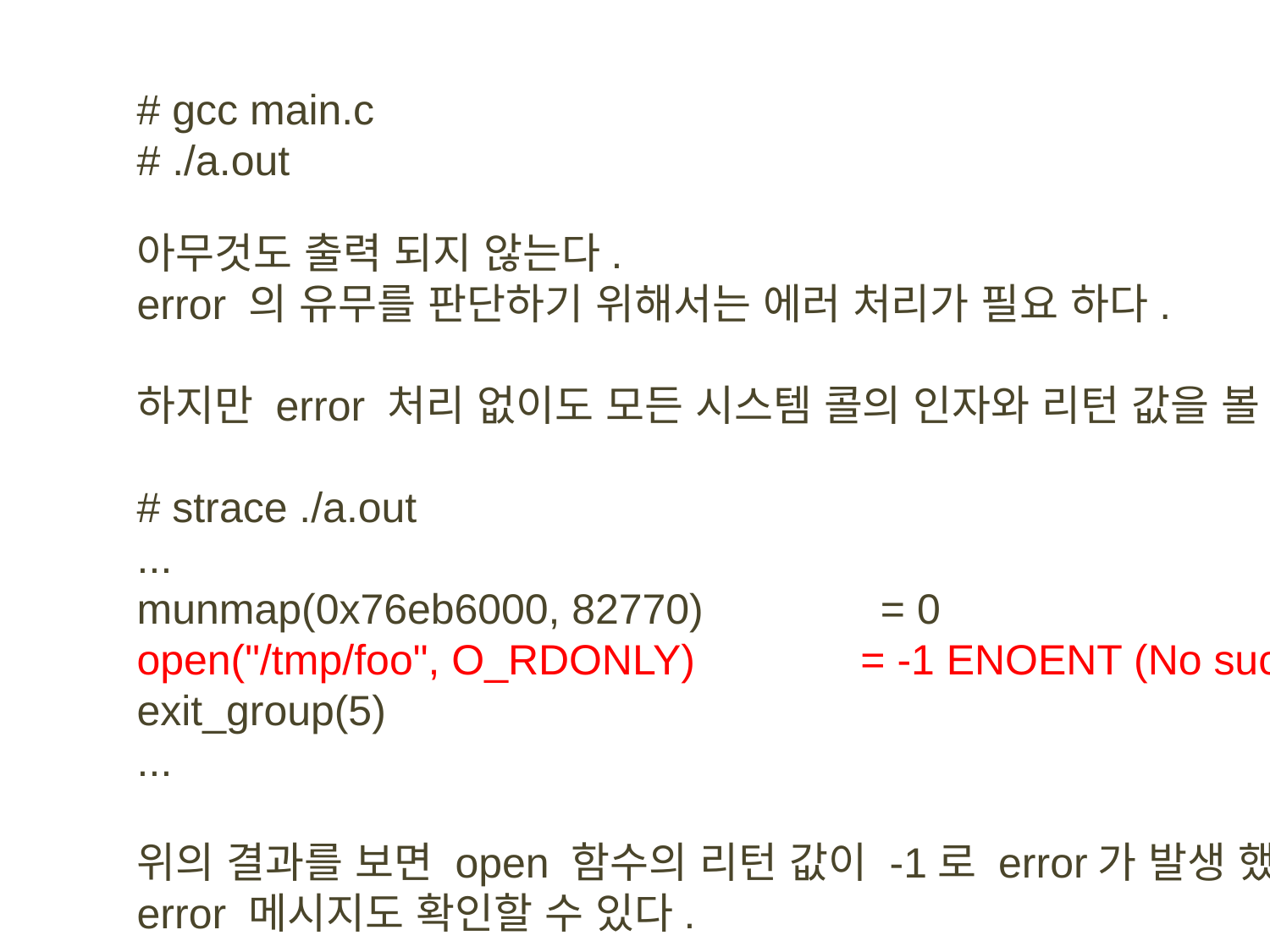

# gcc main.c
# ./a.out

아무것도 출력 되지 않는다.
error 의 유무를 판단하기 위해서는 에러 처리가 필요 하다.

하지만 error 처리 없이도 모든 시스템 콜의 인자와 리턴 값을 볼 수 있다면 간단해 진다.

# strace ./a.out
...
munmap(0x76eb6000, 82770)               = 0
open("/tmp/foo", O_RDONLY)              = -1 ENOENT (No such file or directory)
exit_group(5)
...

위의 결과를 보면 open 함수의 리턴 값이 -1로 error가 발생 했음을 알수 있고
error 메시지도 확인할 수 있다.